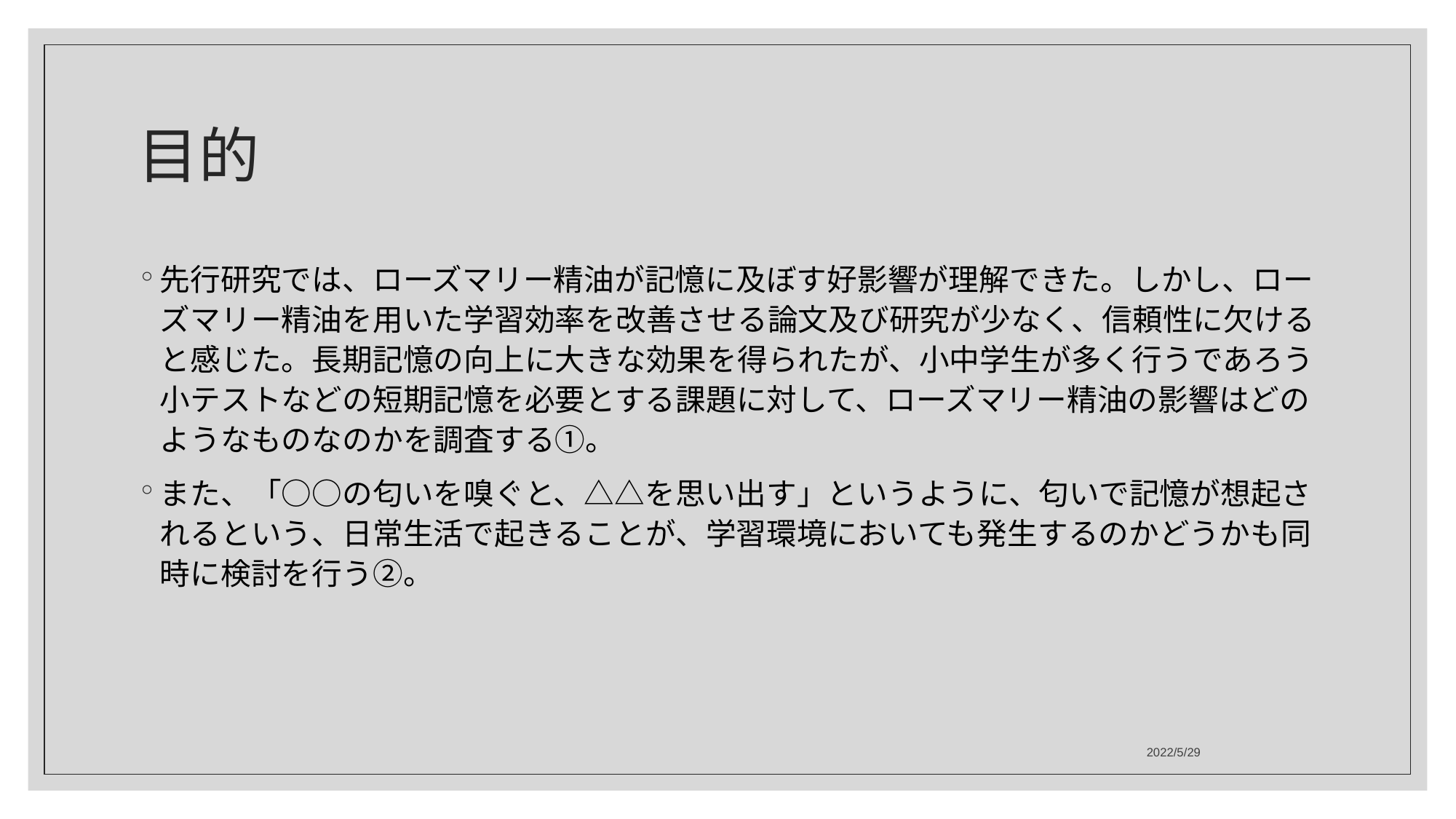

# 目的
先行研究では、ローズマリー精油が記憶に及ぼす好影響が理解できた。しかし、ローズマリー精油を用いた学習効率を改善させる論文及び研究が少なく、信頼性に欠けると感じた。長期記憶の向上に大きな効果を得られたが、小中学生が多く行うであろう小テストなどの短期記憶を必要とする課題に対して、ローズマリー精油の影響はどのようなものなのかを調査する①。
また、「○○の匂いを嗅ぐと、△△を思い出す」というように、匂いで記憶が想起されるという、日常生活で起きることが、学習環境においても発生するのかどうかも同時に検討を行う②。
2022/5/29